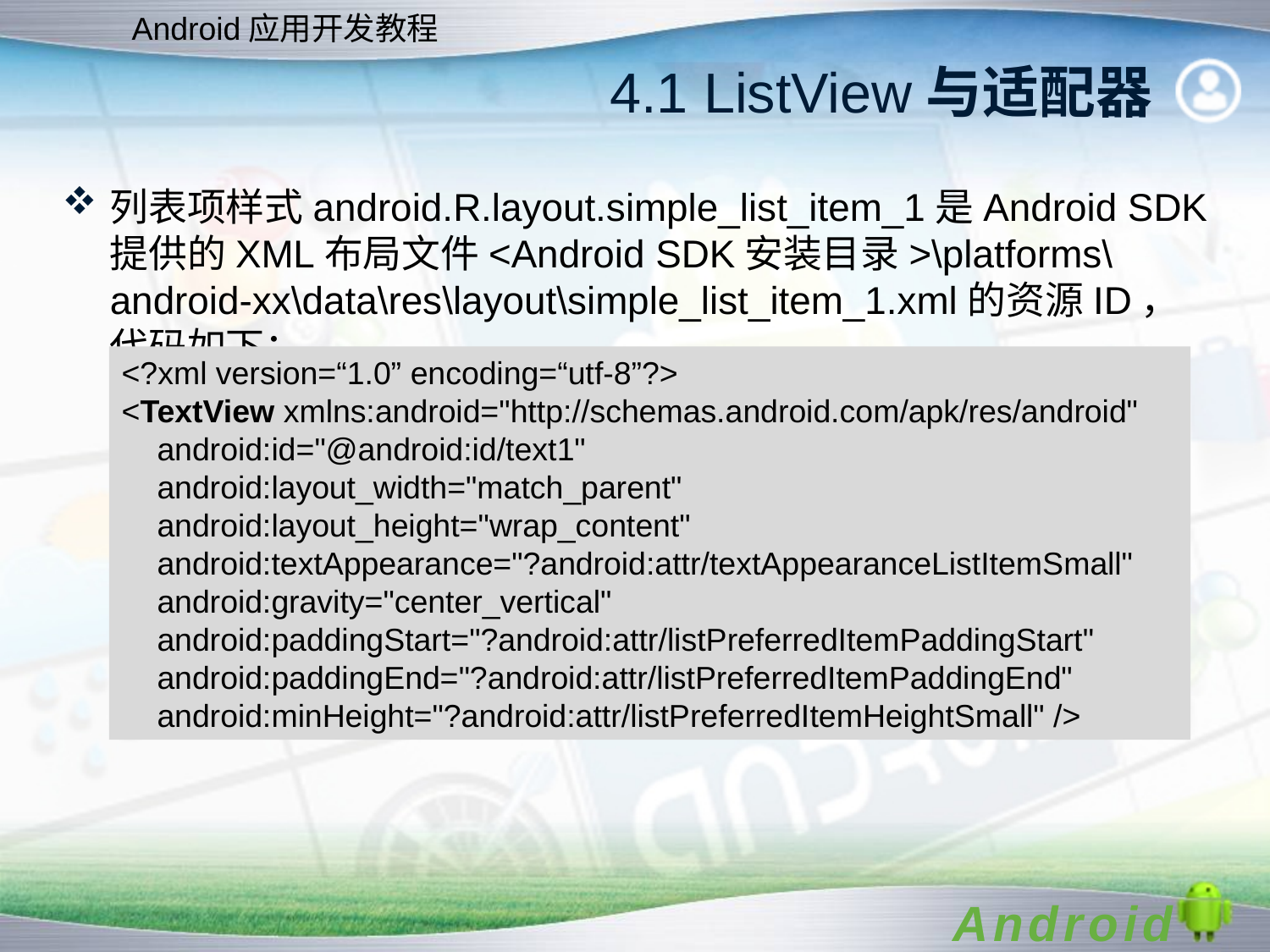

# 4.1 ListView与适配器
列表项样式android.R.layout.simple_list_item_1是Android SDK提供的XML布局文件<Android SDK安装目录>\platforms\android-xx\data\res\layout\simple_list_item_1.xml的资源ID，代码如下：
<?xml version=“1.0” encoding=“utf-8”?>
<TextView xmlns:android="http://schemas.android.com/apk/res/android"
    android:id="@android:id/text1"
    android:layout_width="match_parent"
    android:layout_height="wrap_content"
    android:textAppearance="?android:attr/textAppearanceListItemSmall"
    android:gravity="center_vertical"
    android:paddingStart="?android:attr/listPreferredItemPaddingStart"
    android:paddingEnd="?android:attr/listPreferredItemPaddingEnd"
    android:minHeight="?android:attr/listPreferredItemHeightSmall" />